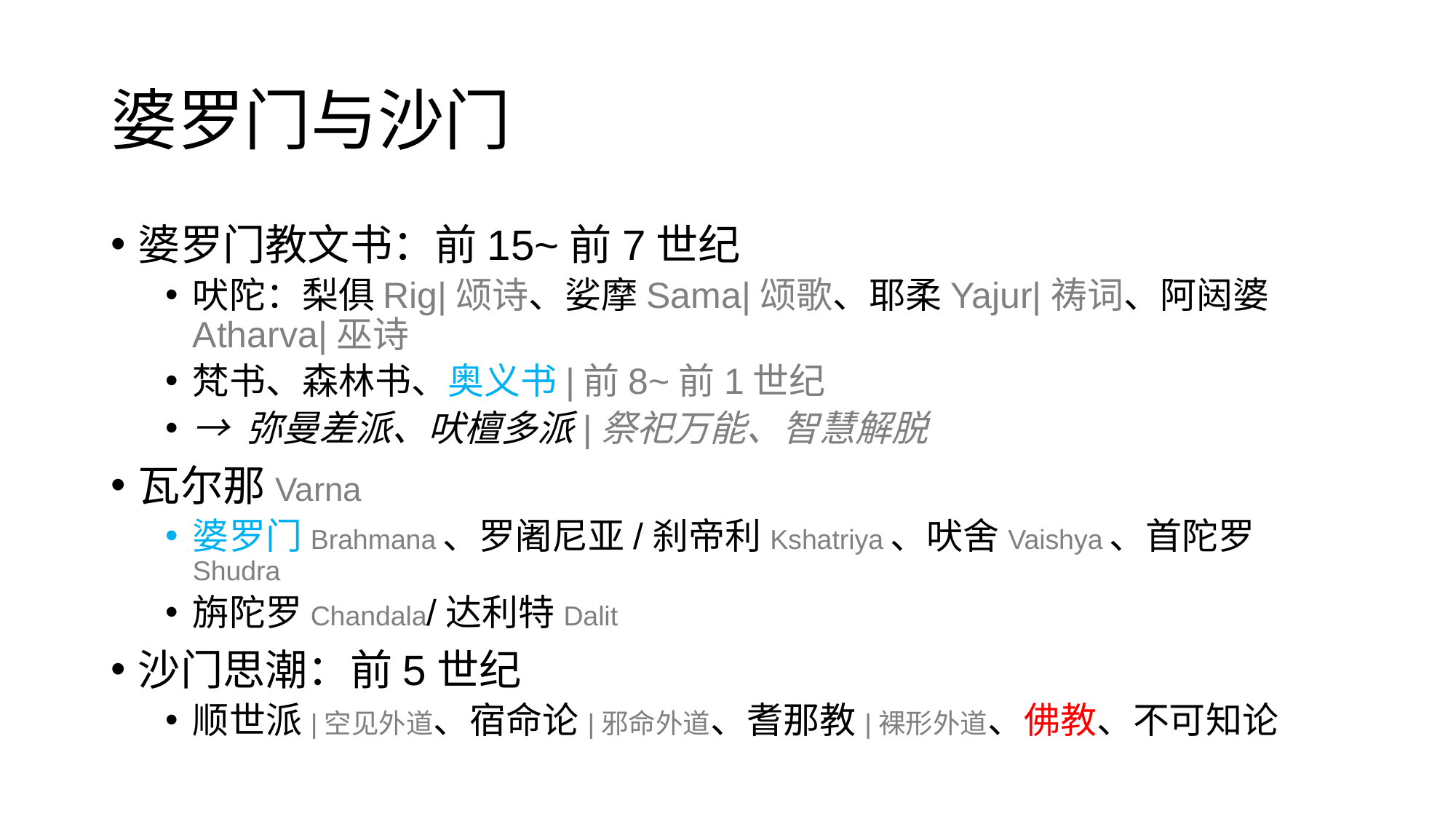

# 婆罗门与沙门
婆罗门教文书：前15~前7世纪
吠陀：梨俱Rig|颂诗、娑摩Sama|颂歌、耶柔Yajur|祷词、阿闼婆Atharva|巫诗
梵书、森林书、奥义书|前8~前1世纪
→ 弥曼差派、吠檀多派|祭祀万能、智慧解脱
瓦尔那Varna
婆罗门Brahmana、罗阇尼亚/刹帝利Kshatriya、吠舍Vaishya、首陀罗Shudra
旃陀罗Chandala/达利特Dalit
沙门思潮：前5世纪
顺世派|空见外道、宿命论|邪命外道、耆那教|裸形外道、佛教、不可知论